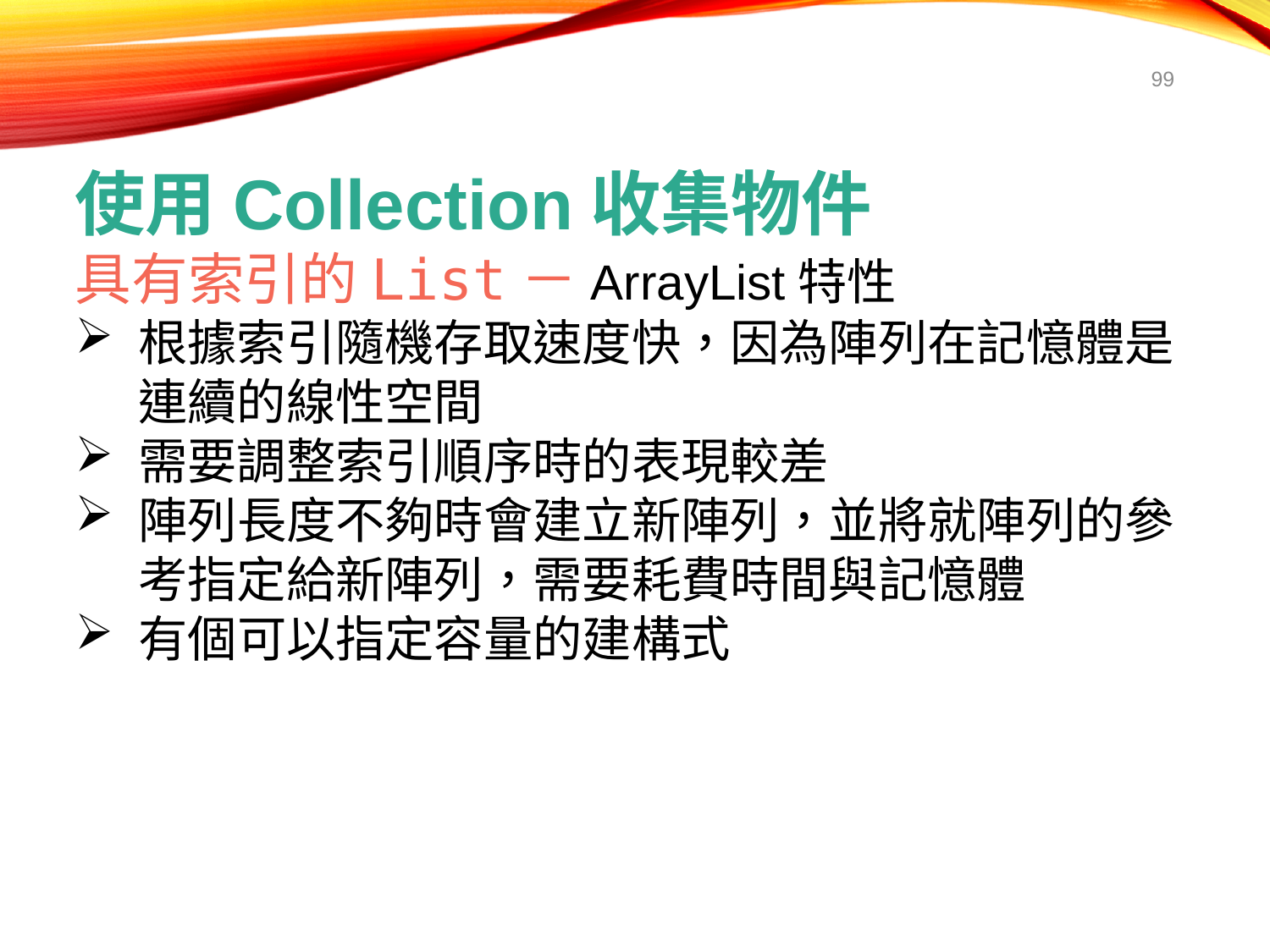

99
使用Collection收集物件
具有索引的List－ArrayList特性
根據索引隨機存取速度快，因為陣列在記憶體是連續的線性空間
需要調整索引順序時的表現較差
陣列長度不夠時會建立新陣列，並將就陣列的參考指定給新陣列，需要耗費時間與記憶體
有個可以指定容量的建構式